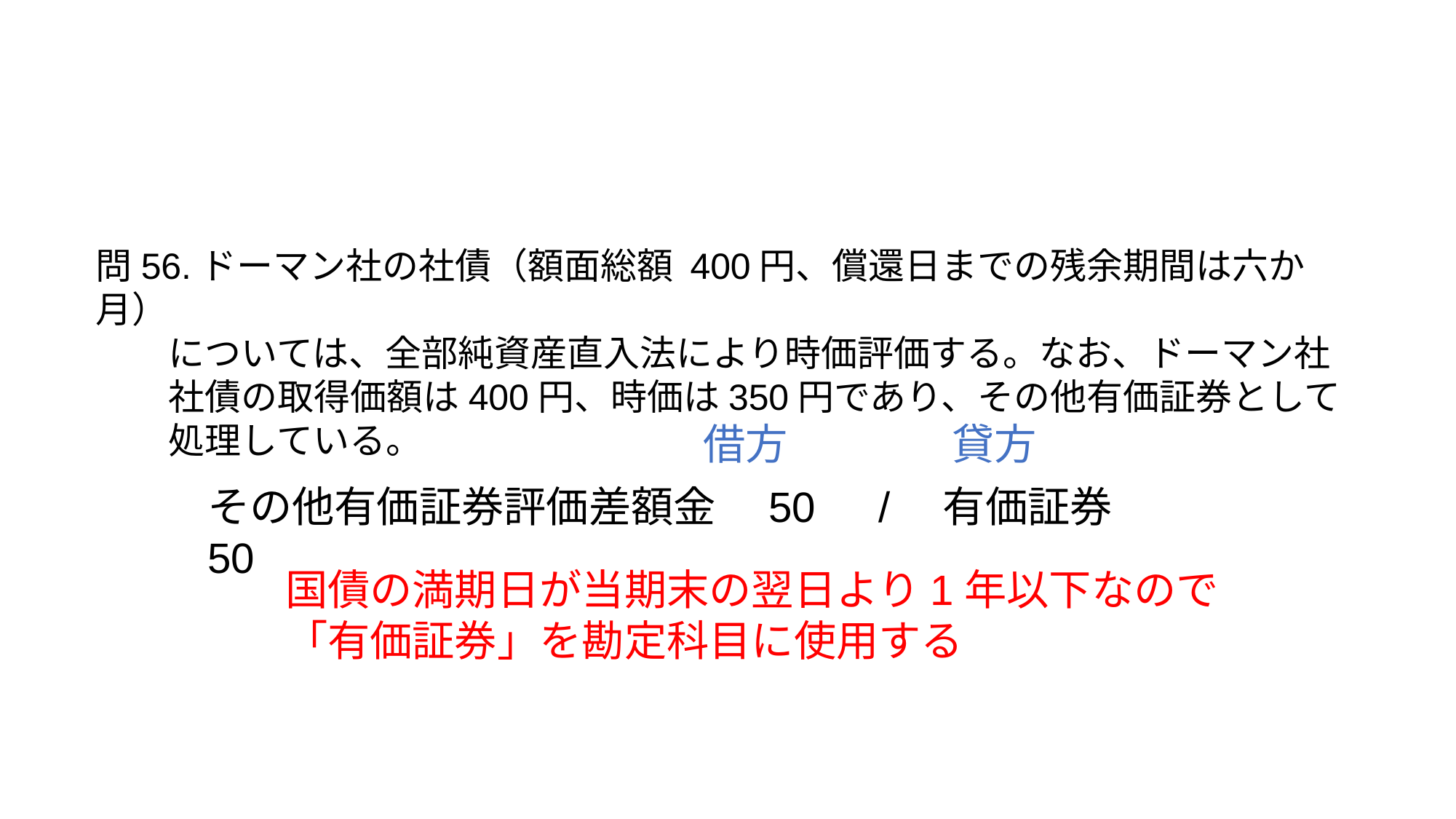

問56.ドーマン社の社債（額面総額 400円、償還日までの残余期間は六か月）
　　については、全部純資産直入法により時価評価する。なお、ドーマン社
　　社債の取得価額は400円、時価は350円であり、その他有価証券として
　　処理している。
借方
貸方
その他有価証券評価差額金　50　/　有価証券　50
国債の満期日が当期末の翌日より1年以下なので
「有価証券」を勘定科目に使用する